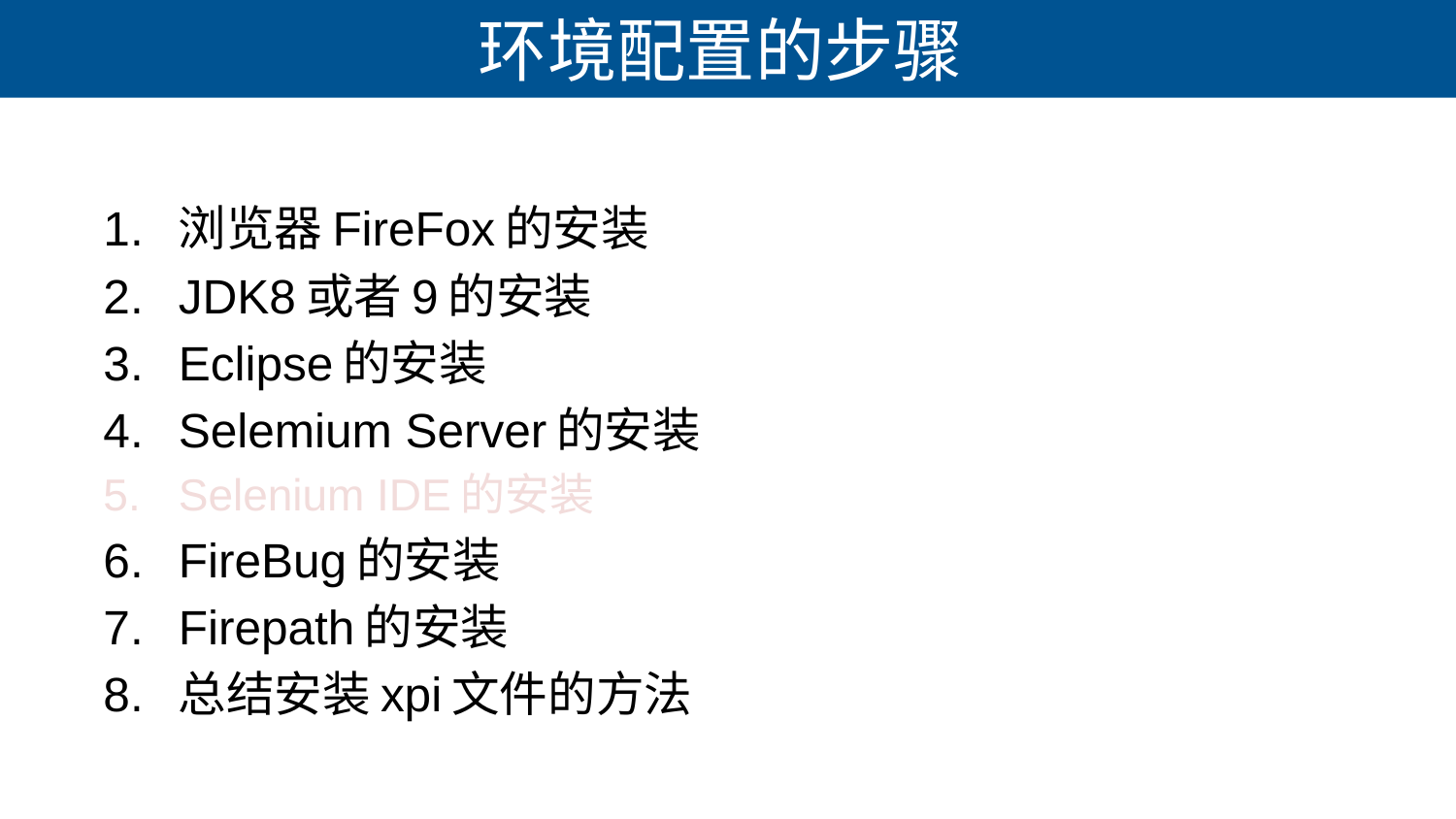

# 环境配置的步骤
浏览器FireFox的安装
JDK8或者9的安装
Eclipse的安装
Selemium Server的安装
Selenium IDE的安装
FireBug的安装
Firepath的安装
总结安装xpi文件的方法